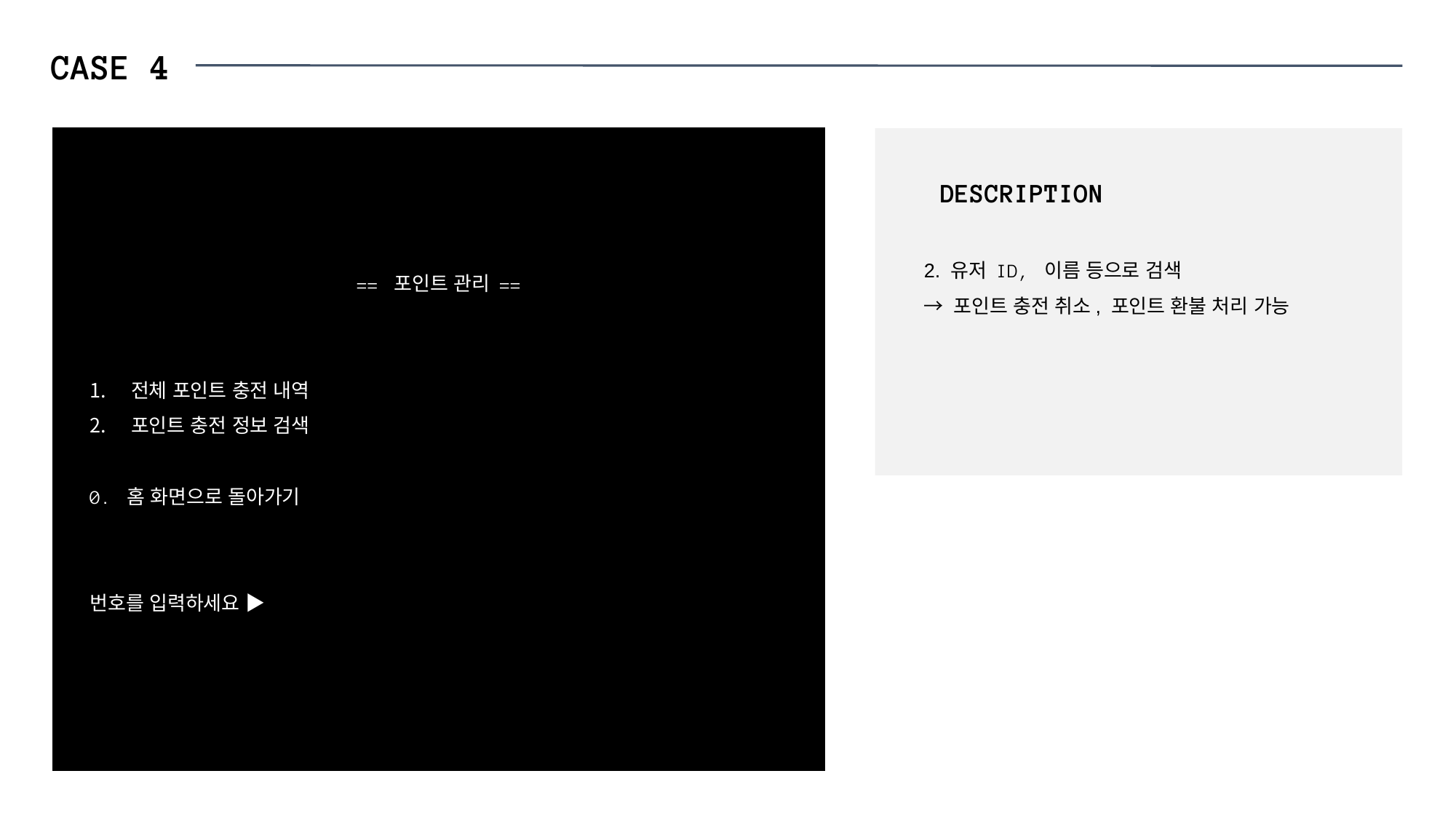

CASE 4

DESCRIPTION

       2. 유저 ID, 이름 등으로 검색
       → 포인트 충전 취소, 포인트 환불 처리 가능

== 포인트 관리 ==

전체 포인트 충전 내역
포인트 충전 정보 검색

0. 홈 화면으로 돌아가기

번호를 입력하세요 ▶